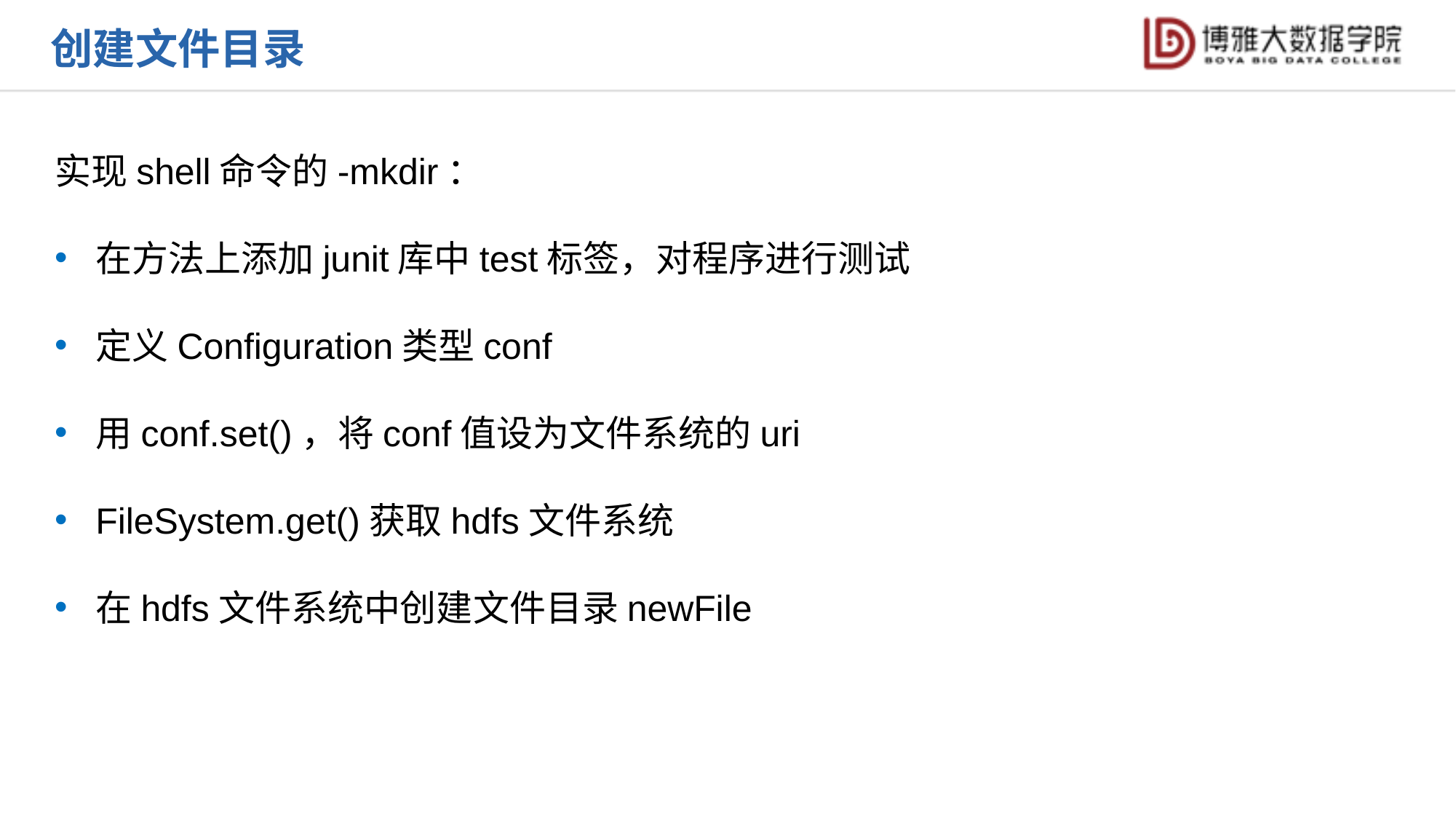

创建文件目录

实现shell命令的-mkdir：

在方法上添加junit库中test标签，对程序进行测试

定义Configuration类型conf

用conf.set()，将conf值设为文件系统的uri

FileSystem.get()获取hdfs文件系统

在hdfs文件系统中创建文件目录newFile